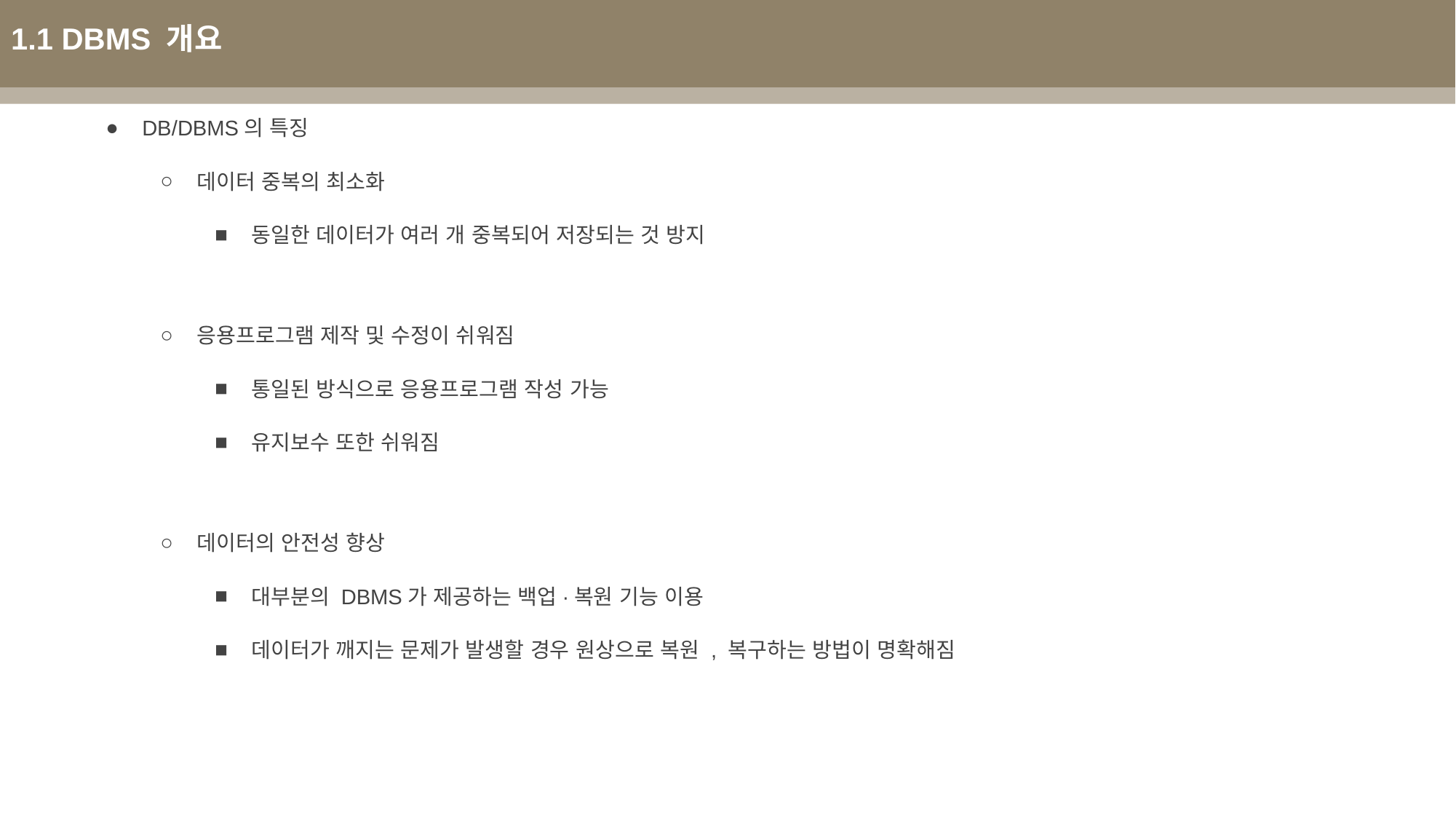

1.1 DBMS 개요
DB/DBMS의 특징
데이터 중복의 최소화
동일한 데이터가 여러 개 중복되어 저장되는 것 방지

응용프로그램 제작 및 수정이 쉬워짐
통일된 방식으로 응용프로그램 작성 가능
유지보수 또한 쉬워짐

데이터의 안전성 향상
대부분의 DBMS가 제공하는 백업·복원 기능 이용
데이터가 깨지는 문제가 발생할 경우 원상으로 복원 , 복구하는 방법이 명확해짐